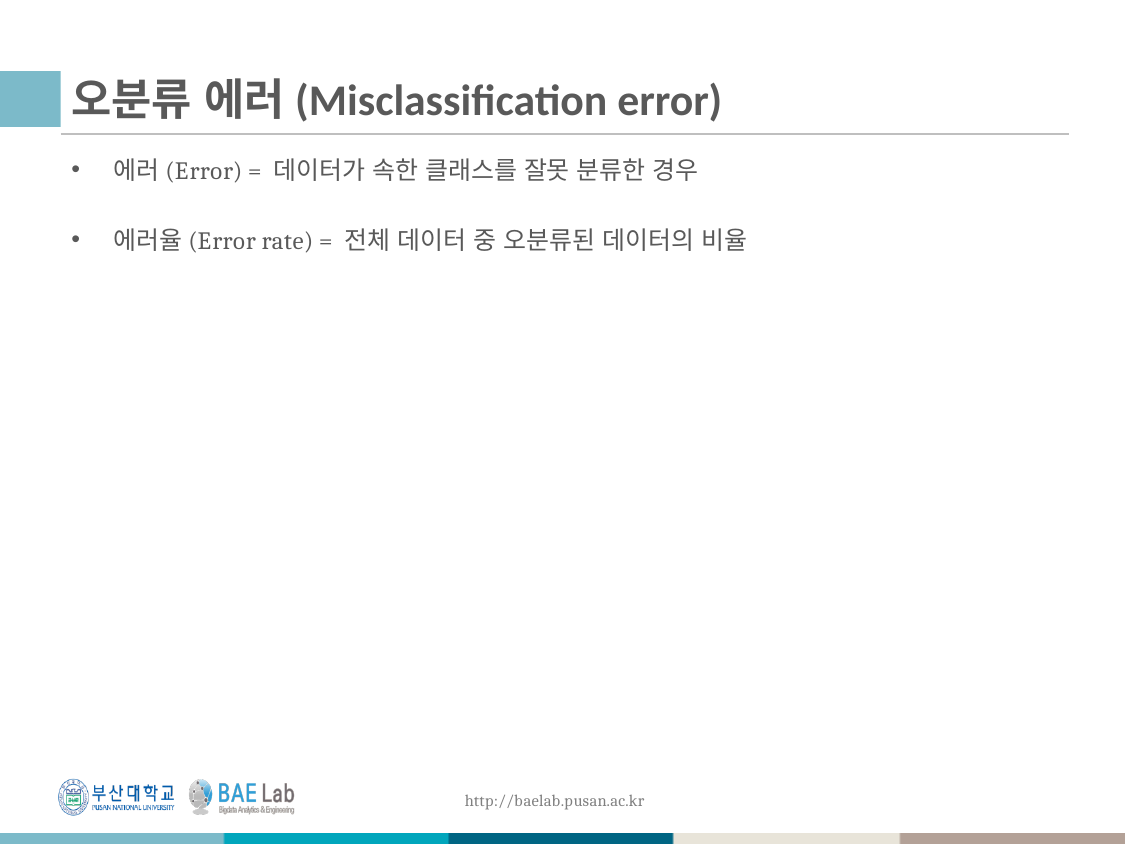

# 오분류 에러(Misclassification error)
에러(Error) = 데이터가 속한 클래스를 잘못 분류한 경우

에러율(Error rate) = 전체 데이터 중 오분류된 데이터의 비율